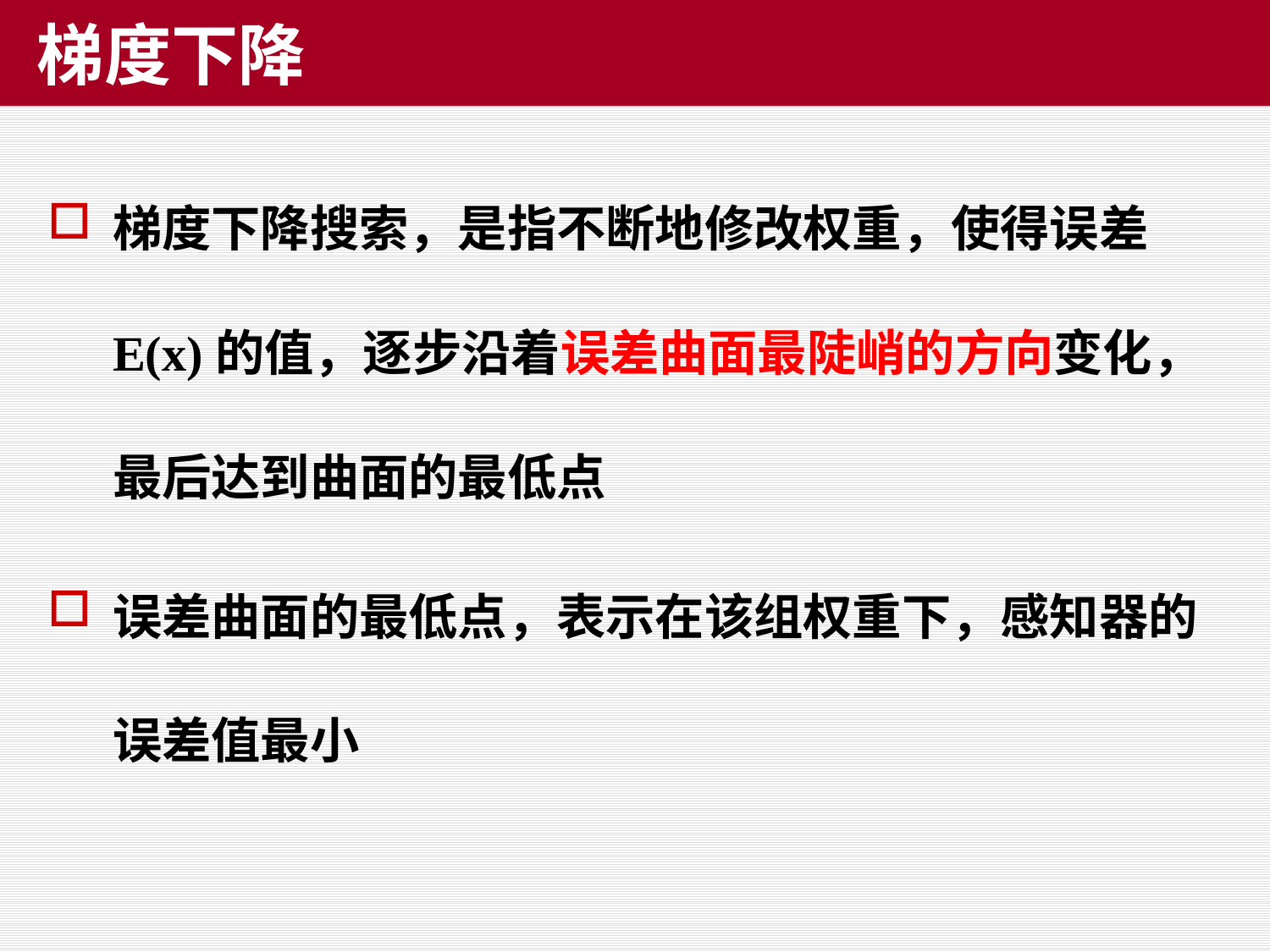

# 梯度下降
梯度下降搜索，是指不断地修改权重，使得误差E(x)的值，逐步沿着误差曲面最陡峭的方向变化，最后达到曲面的最低点
误差曲面的最低点，表示在该组权重下，感知器的误差值最小